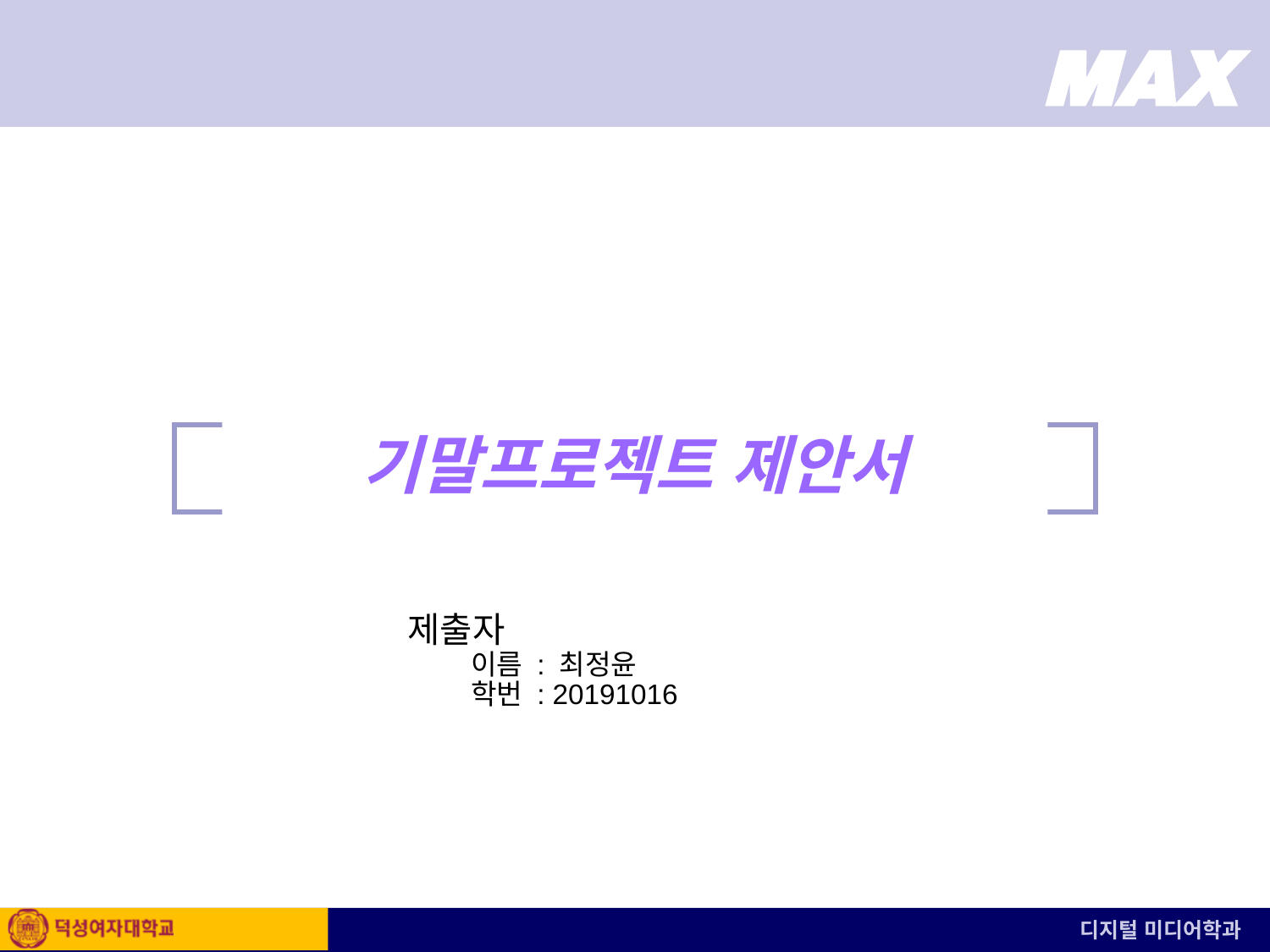

# 기말프로젝트 제안서
제출자
이름 : 최정윤
학번 : 20191016